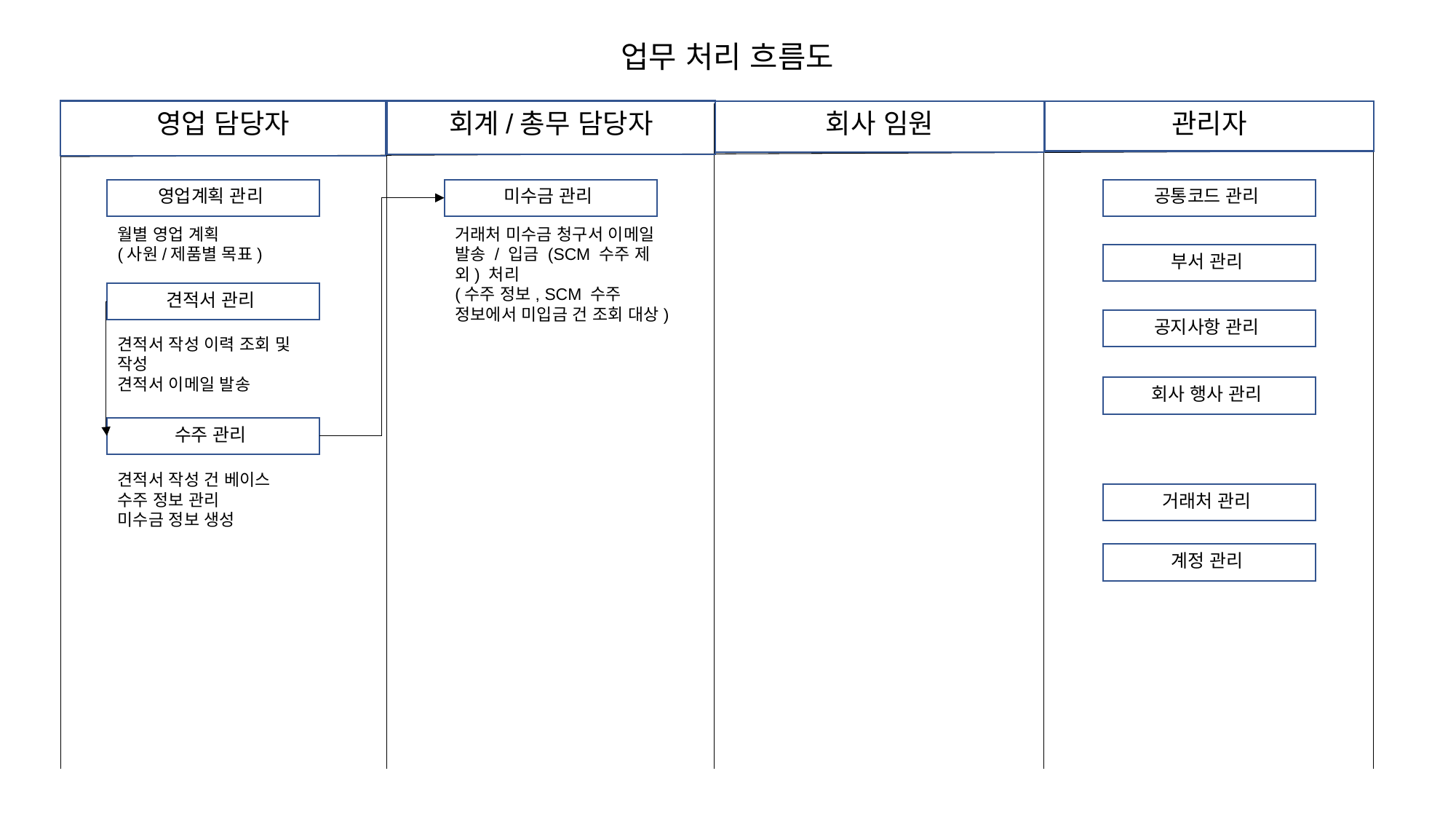

업무 처리 흐름도
영업 담당자
회계/총무 담당자
회사 임원
관리자
영업계획 관리
미수금 관리
공통코드 관리
월별 영업 계획
(사원/제품별 목표)
거래처 미수금 청구서 이메일 발송 / 입금 (SCM 수주 제외) 처리
(수주 정보, SCM 수주 정보에서 미입금 건 조회 대상)
부서 관리
견적서 관리
공지사항 관리
견적서 작성 이력 조회 및 작성
견적서 이메일 발송
회사 행사 관리
수주 관리
견적서 작성 건 베이스  수주 정보 관리
미수금 정보 생성
거래처 관리
계정 관리